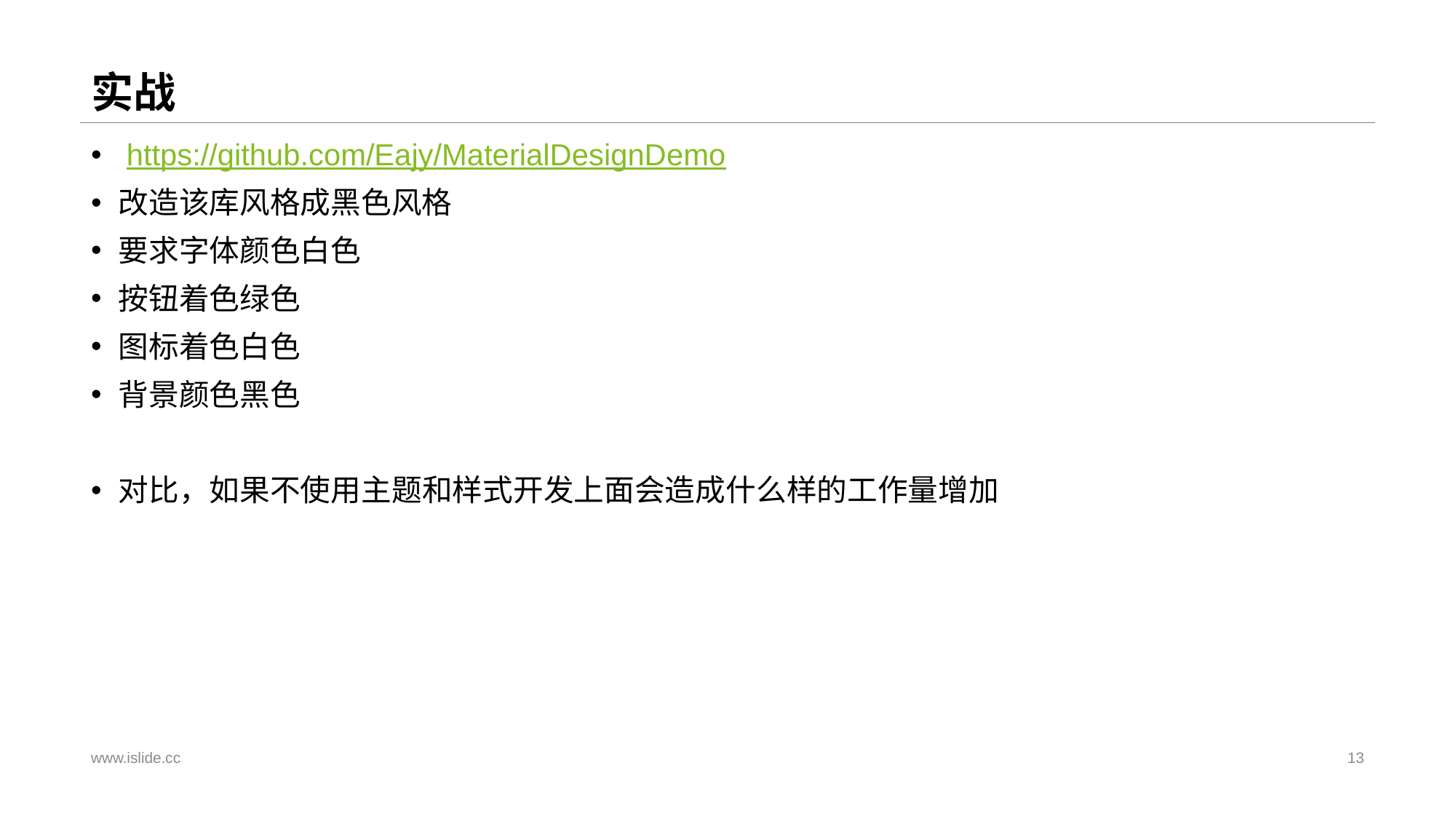

# 实战
 https://github.com/Eajy/MaterialDesignDemo
改造该库风格成黑色风格
要求字体颜色白色
按钮着色绿色
图标着色白色
背景颜色黑色

对比，如果不使用主题和样式开发上面会造成什么样的工作量增加
www.islide.cc
13